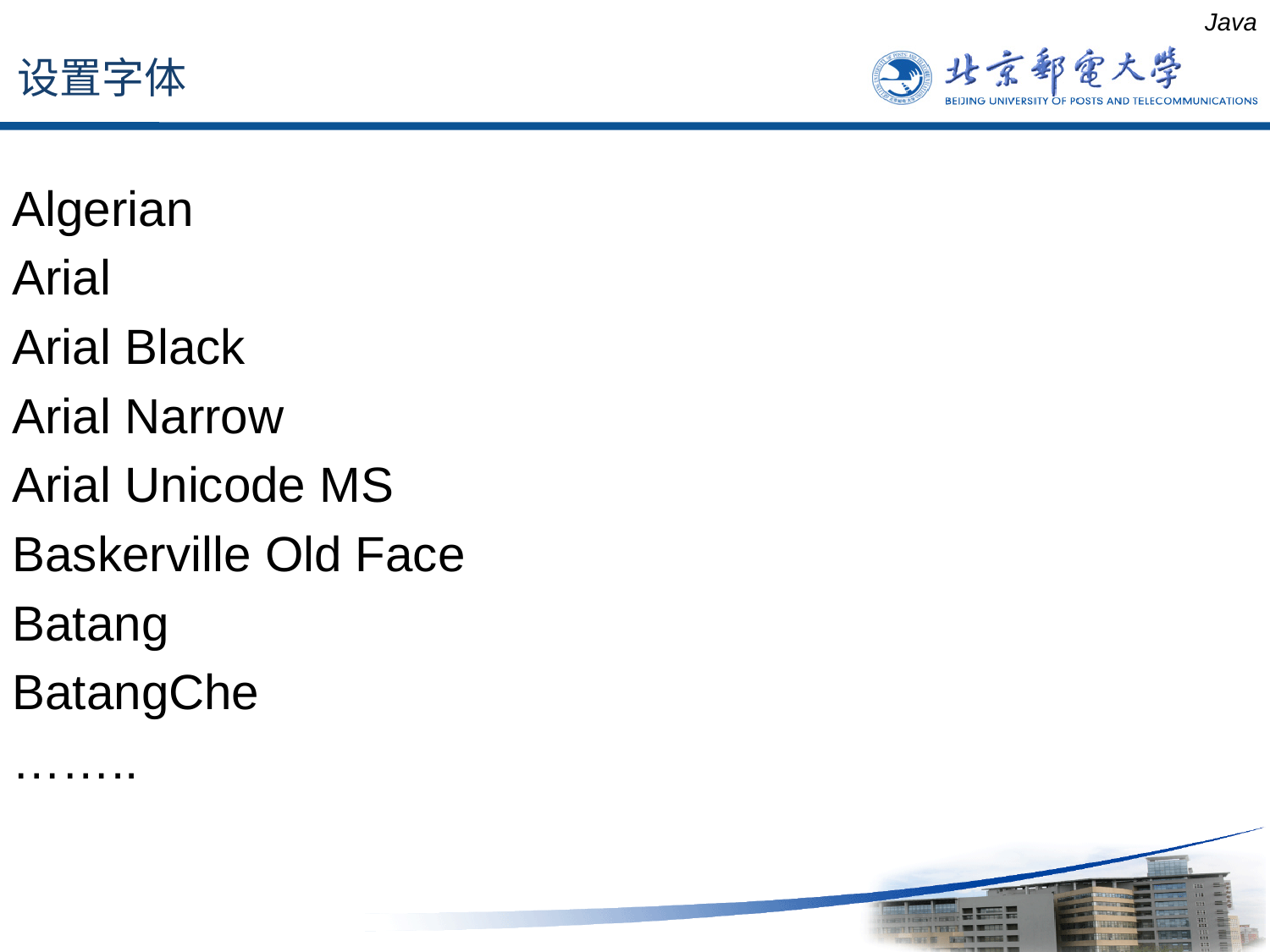

设置字体
Java
Algerian
Arial
Arial Black
Arial Narrow
Arial Unicode MS
Baskerville Old Face
Batang
BatangChe
……..